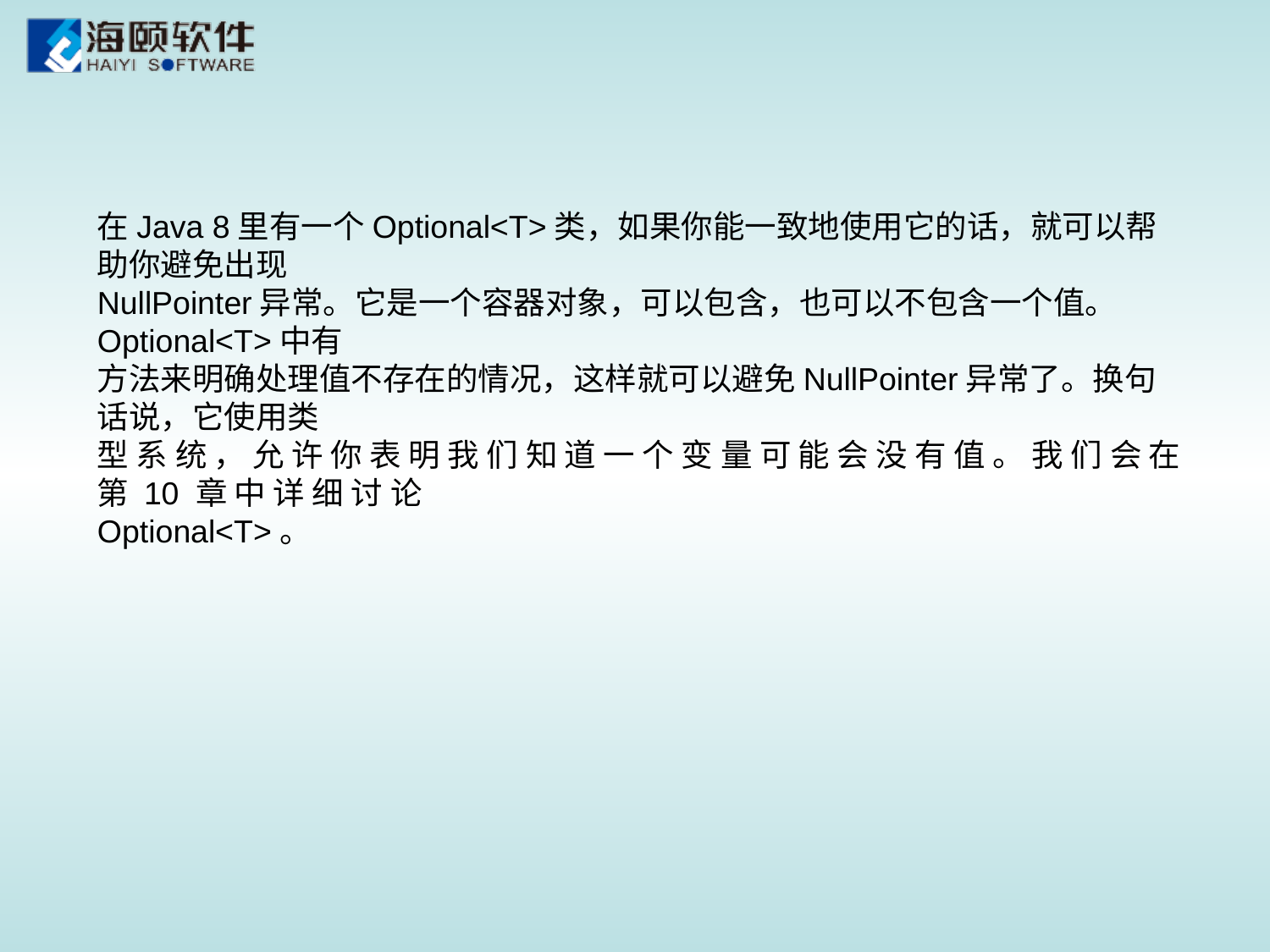

在Java 8里有一个Optional<T>类，如果你能一致地使用它的话，就可以帮助你避免出现
NullPointer异常。它是一个容器对象，可以包含，也可以不包含一个值。 Optional<T>中有
方法来明确处理值不存在的情况，这样就可以避免NullPointer异常了。换句话说，它使用类
型 系 统 ， 允 许 你 表 明 我 们 知 道 一 个 变 量 可 能 会 没 有 值 。 我 们 会 在 第 10 章 中 详 细 讨 论
Optional<T>。